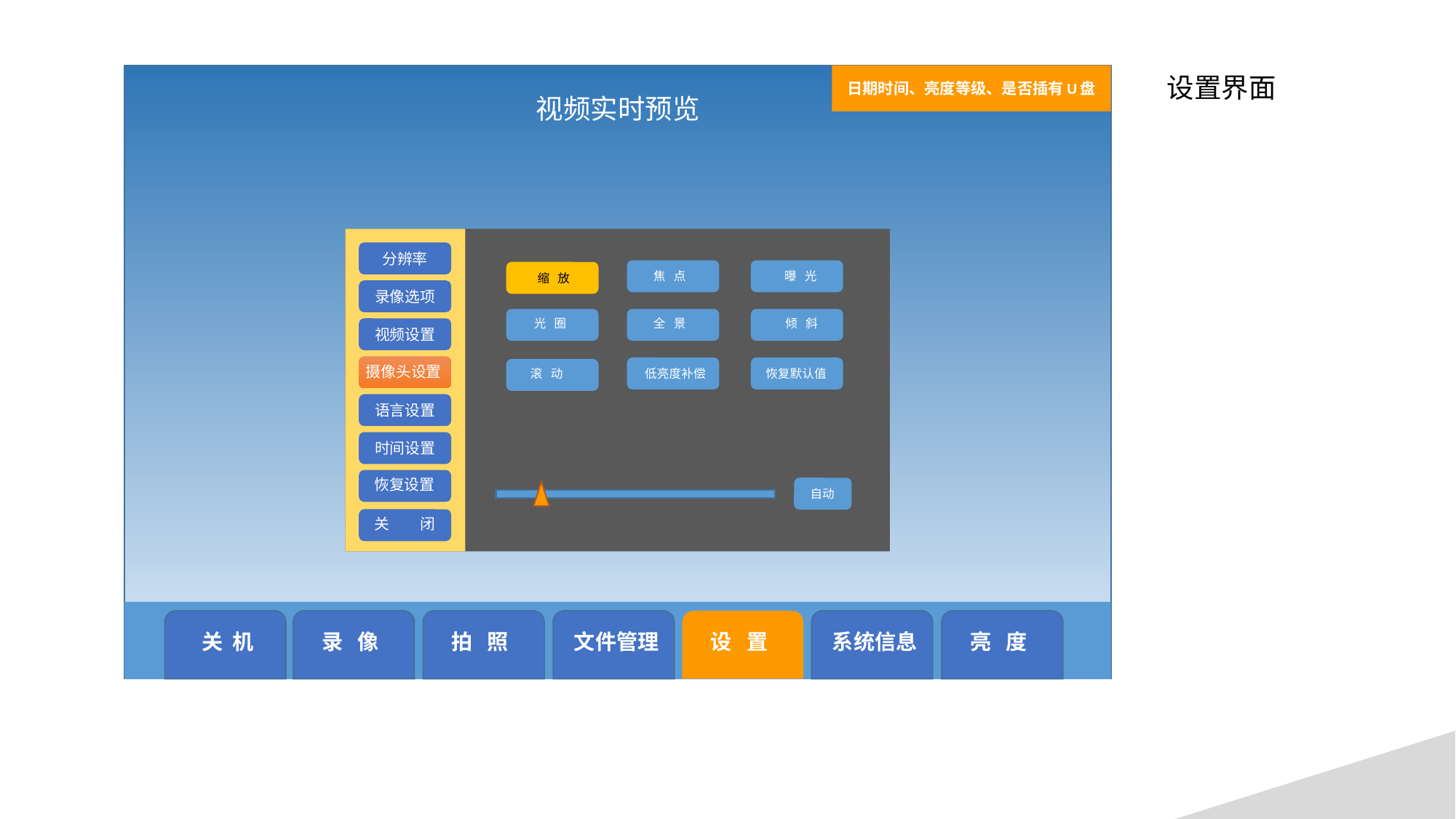

日期时间、亮度等级、是否插有U盘
设置界面
视频实时预览

关         闭
分辨率

焦   点
曝   光
缩   放
录像选项

光   圈
全   景
倾   斜
视频设置

摄像头设置

恢复默认值
滚   动
低亮度补偿
语言设置
时间设置

恢复设置

自动

关  机
录   像
拍   照
文件管理
设   置
系统信息
亮   度